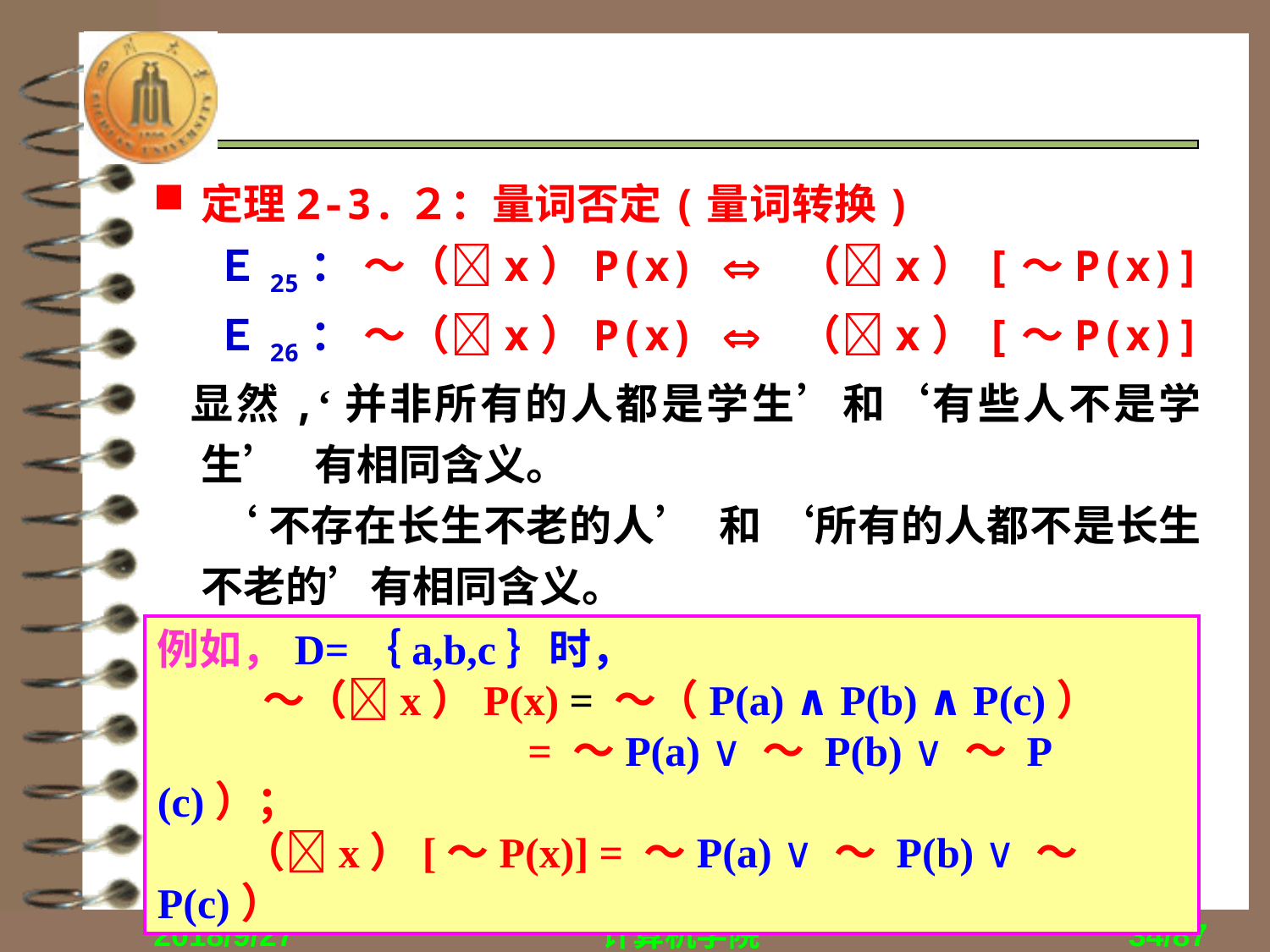

#
定理2-3.２：量词否定(量词转换)
     Ｅ25： ～（∀x）P(x) ⇔ （∃x）[～P(x)]
     Ｅ26： ～（∃x）P(x) ⇔ （∀x）[～P(x)]
  显然,‘并非所有的人都是学生’和‘有些人不是学生’   有相同含义。
      ‘不存在长生不老的人’  和 ‘所有的人都不是长生不老的’有相同含义。
量词的转换可以推广到含多个量词的谓词公式。
   ～（∃x）（∀y）（∀z）P(x,y,z)
   ⇔（∀x）～（∀y）（∀z）P(x,y,z)
   ⇔（∀x）（∃y）～（∀z）P(x,y,z)
   ⇔（∀x）（∃y）（∃z）～P(x,y,z)
例如，D=｛a,b,c｝时，
          ～（∀x）P(x) = ～（P(a) ∧ P(b) ∧ P(c)）
                                   = ～P(a) ∨ ～ P(b) ∨ ～ P(c)）；
        （∃x）[～P(x)] = ～P(a) ∨ ～ P(b) ∨ ～ P(c)）
2018/9/27
计算机学院
34/87